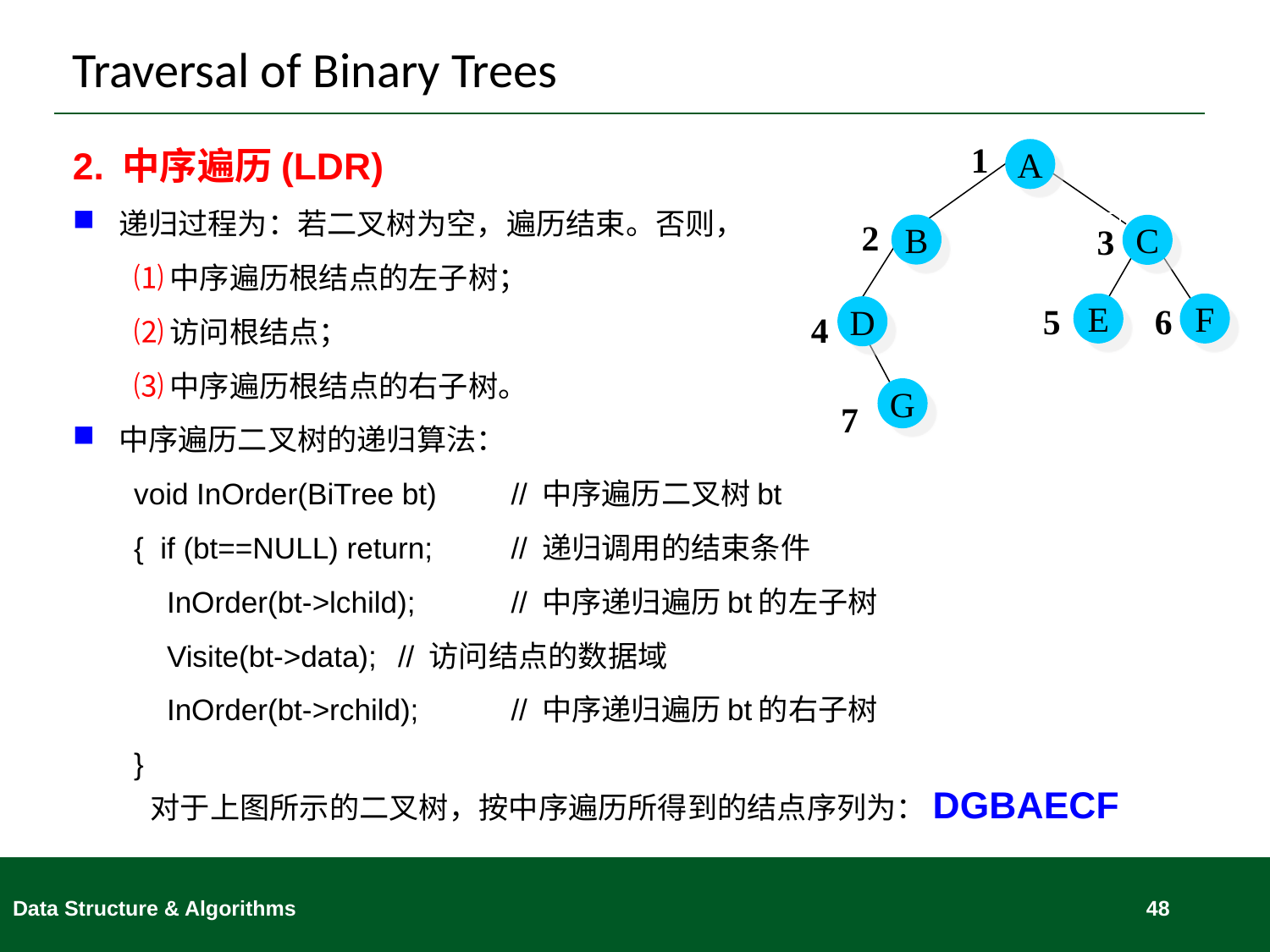

# Traversal of Binary Trees
1
A

2
3
B
C

5
E
6
F
D
4

G
7
2. 中序遍历(LDR)
递归过程为：若二叉树为空，遍历结束。否则，
⑴中序遍历根结点的左子树；
⑵访问根结点；
⑶中序遍历根结点的右子树。
中序遍历二叉树的递归算法：
void InOrder(BiTree bt)	// 中序遍历二叉树bt
{  if (bt==NULL) return;	// 递归调用的结束条件
    InOrder(bt->lchild);	// 中序递归遍历bt的左子树
    Visite(bt->data);		// 访问结点的数据域
    InOrder(bt->rchild);	// 中序递归遍历bt的右子树
}
对于上图所示的二叉树，按中序遍历所得到的结点序列为：DGBAECF
Data Structure & Algorithms
48